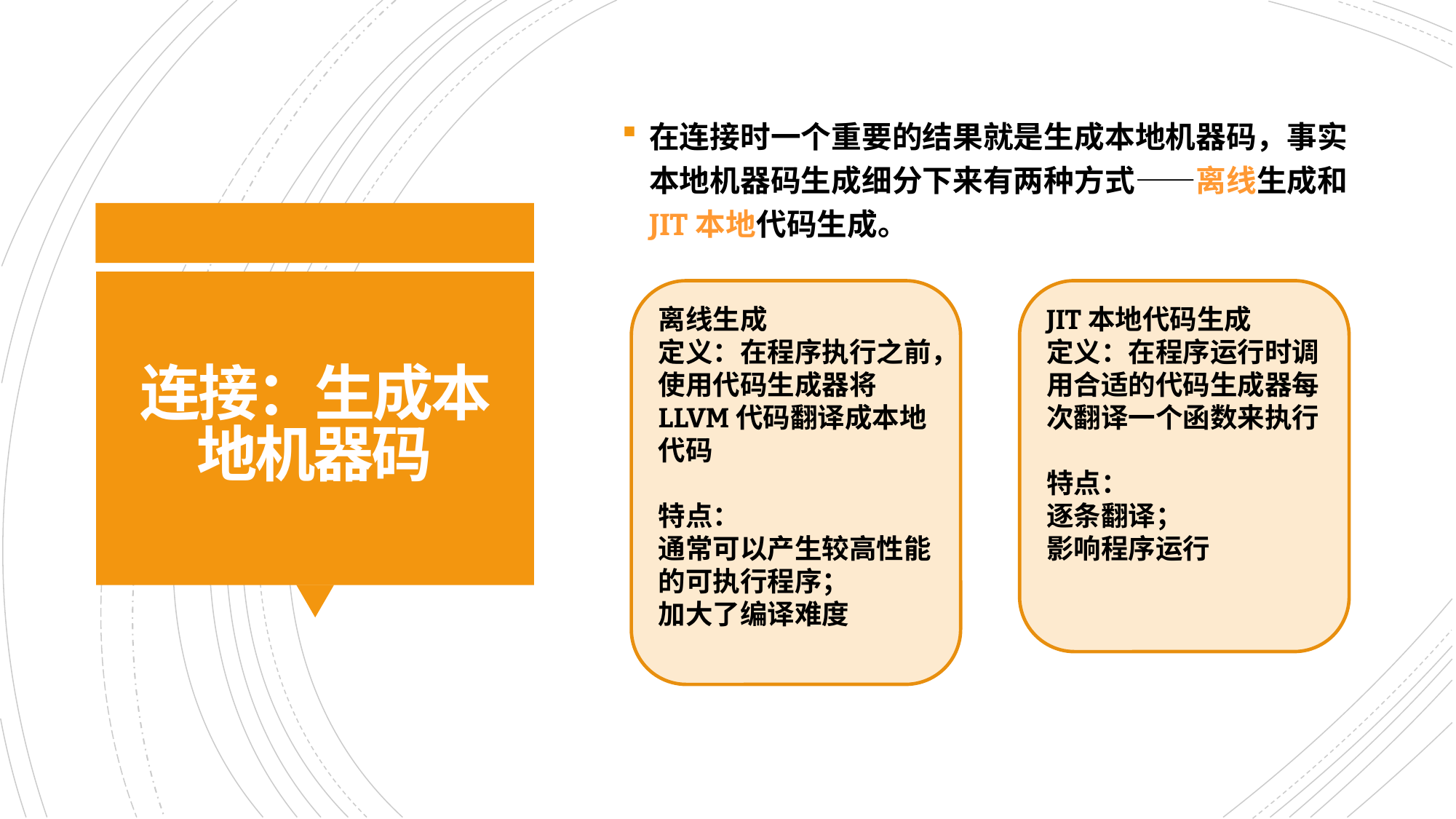

在连接时一个重要的结果就是生成本地机器码，事实本地机器码生成细分下来有两种方式——离线生成和JIT本地代码生成。

# 连接：生成本地机器码
离线生成
定义：在程序执行之前，使用代码生成器将LLVM代码翻译成本地代码

特点：
通常可以产生较高性能的可执行程序；
加大了编译难度

JIT本地代码生成
定义：在程序运行时调用合适的代码生成器每次翻译一个函数来执行

特点：
逐条翻译；
影响程序运行